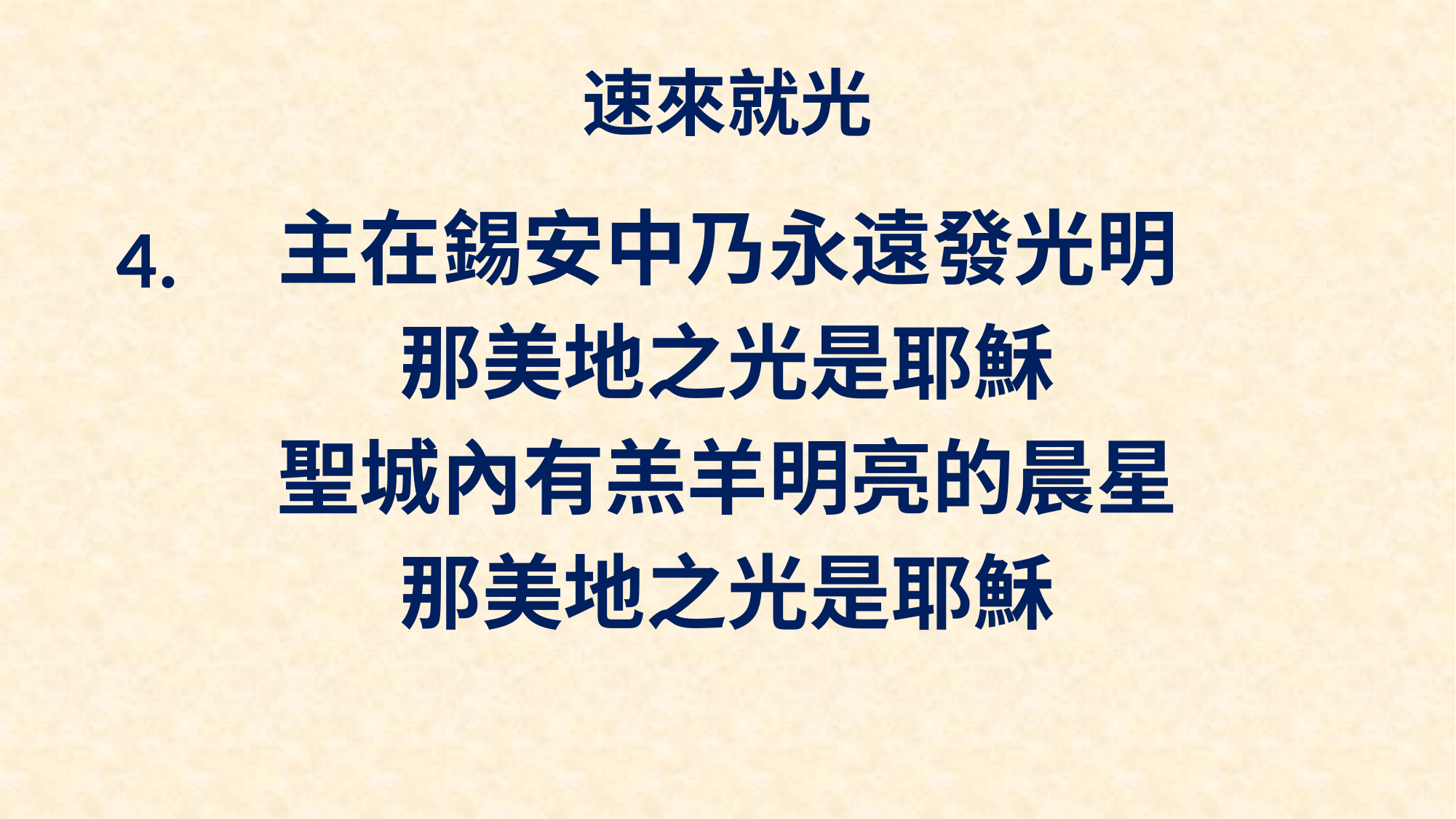

# 速來就光
主在錫安中乃永遠發光明
那美地之光是耶穌
聖城內有羔羊明亮的晨星
那美地之光是耶穌
4.